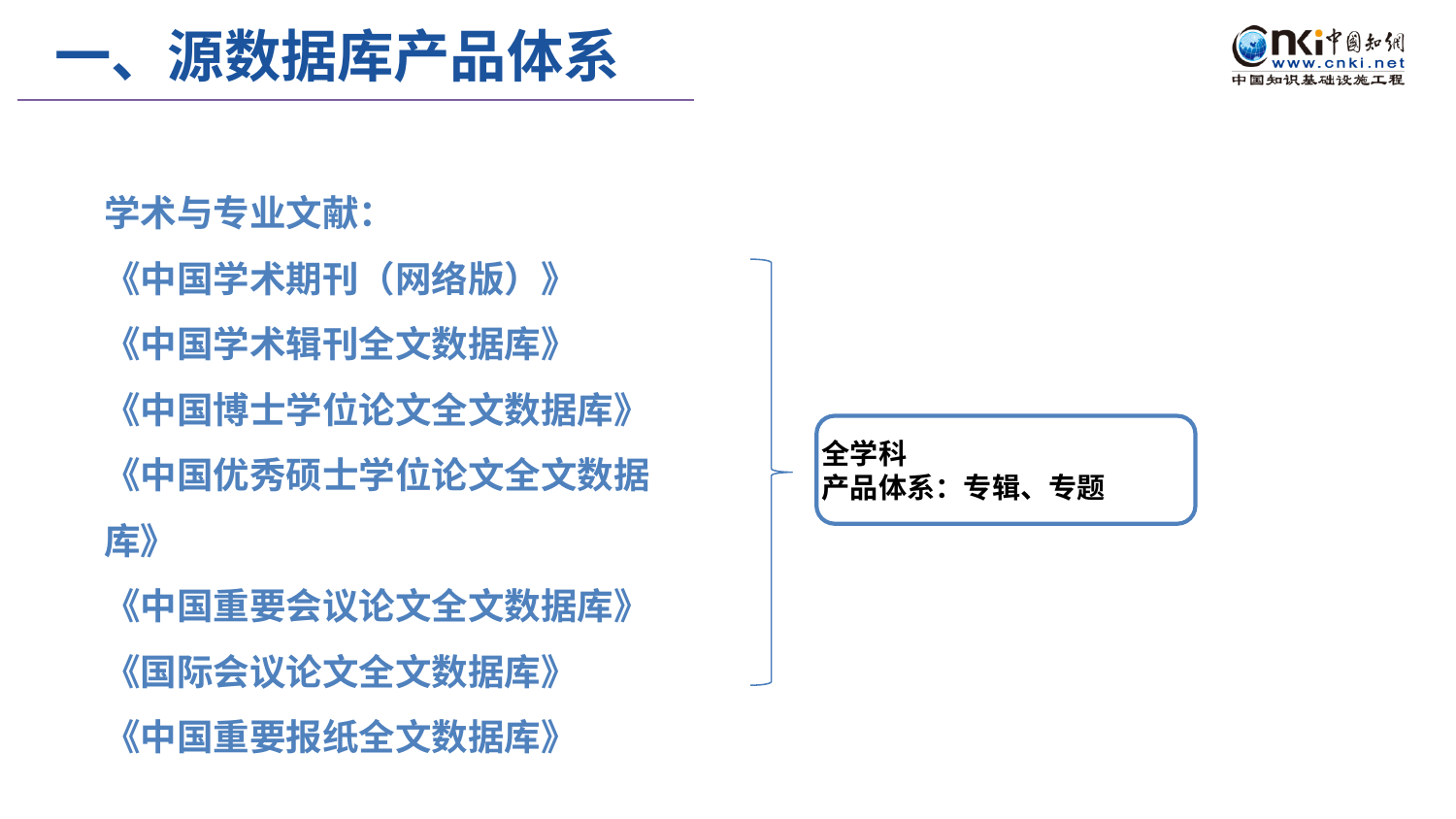

一、源数据库产品体系
学术与专业文献：
《中国学术期刊（网络版）》
《中国学术辑刊全文数据库》
《中国博士学位论文全文数据库》
《中国优秀硕士学位论文全文数据库》
《中国重要会议论文全文数据库》
《国际会议论文全文数据库》
《中国重要报纸全文数据库》

全学科
产品体系：专辑、专题